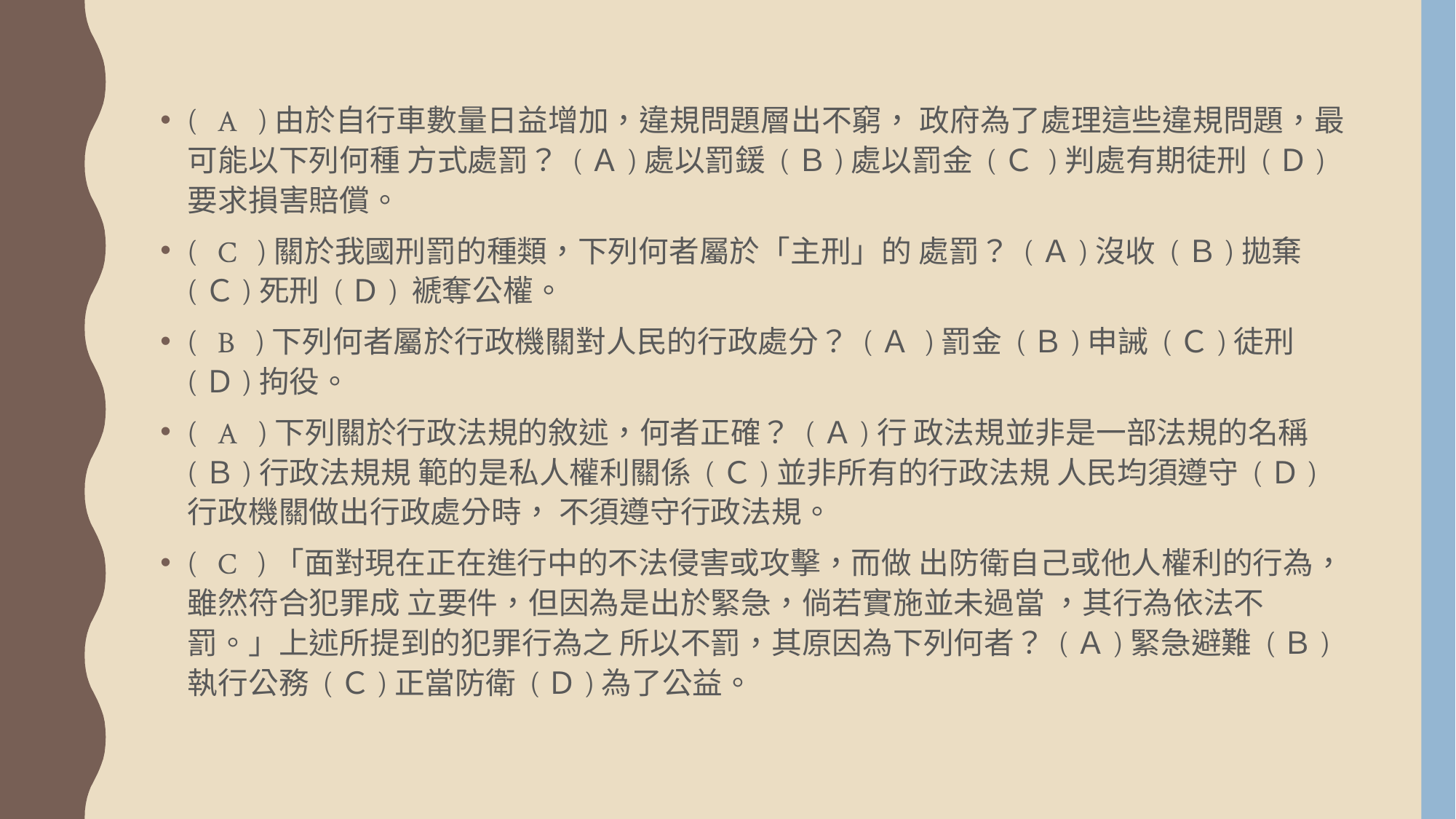

(   A   )由於自行車數量日益增加，違規問題層出不窮， 政府為了處理這些違規問題，最可能以下列何種 方式處罰？ (Ａ)處以罰鍰 (Ｂ)處以罰金 (Ｃ )判處有期徒刑 (Ｄ)要求損害賠償。
(   C   )關於我國刑罰的種類，下列何者屬於「主刑」的 處罰？ (Ａ)沒收 (Ｂ)拋棄 (Ｃ)死刑 (Ｄ) 褫奪公權。
(   B   )下列何者屬於行政機關對人民的行政處分？ (Ａ )罰金 (Ｂ)申誡 (Ｃ)徒刑 (Ｄ)拘役。
(   A   )下列關於行政法規的敘述，何者正確？ (Ａ)行 政法規並非是一部法規的名稱 (Ｂ)行政法規規 範的是私人權利關係 (Ｃ)並非所有的行政法規 人民均須遵守 (Ｄ)行政機關做出行政處分時， 不須遵守行政法規。
(   C   )「面對現在正在進行中的不法侵害或攻擊，而做 出防衛自己或他人權利的行為，雖然符合犯罪成 立要件，但因為是出於緊急，倘若實施並未過當 ，其行為依法不罰。」上述所提到的犯罪行為之 所以不罰，其原因為下列何者？ (Ａ)緊急避難 (Ｂ)執行公務 (Ｃ)正當防衛 (Ｄ)為了公益。